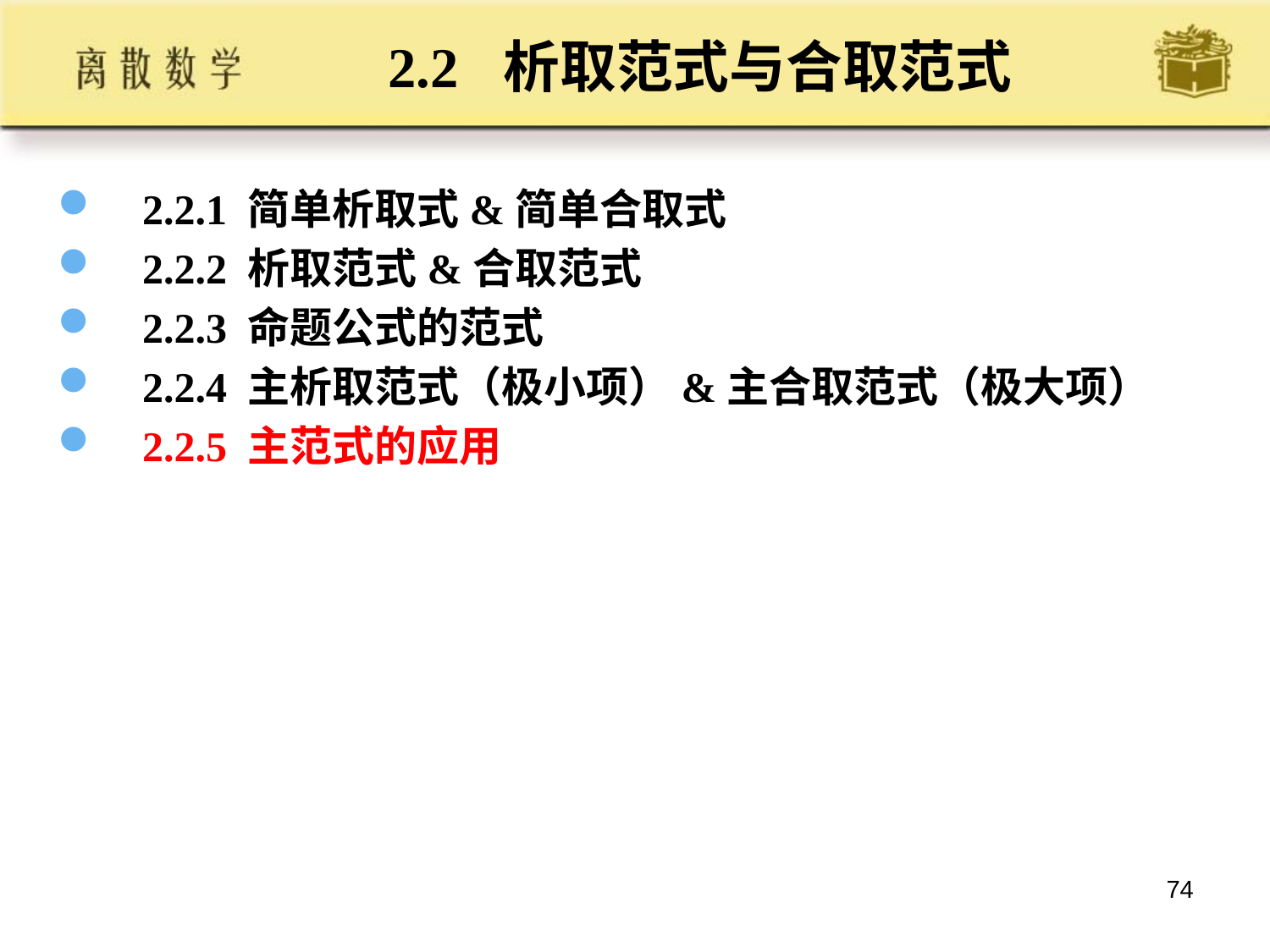

# 2.2  析取范式与合取范式
2.2.1 简单析取式&简单合取式
2.2.2 析取范式&合取范式
2.2.3 命题公式的范式
2.2.4 主析取范式（极小项）&主合取范式（极大项）
2.2.5 主范式的应用

74